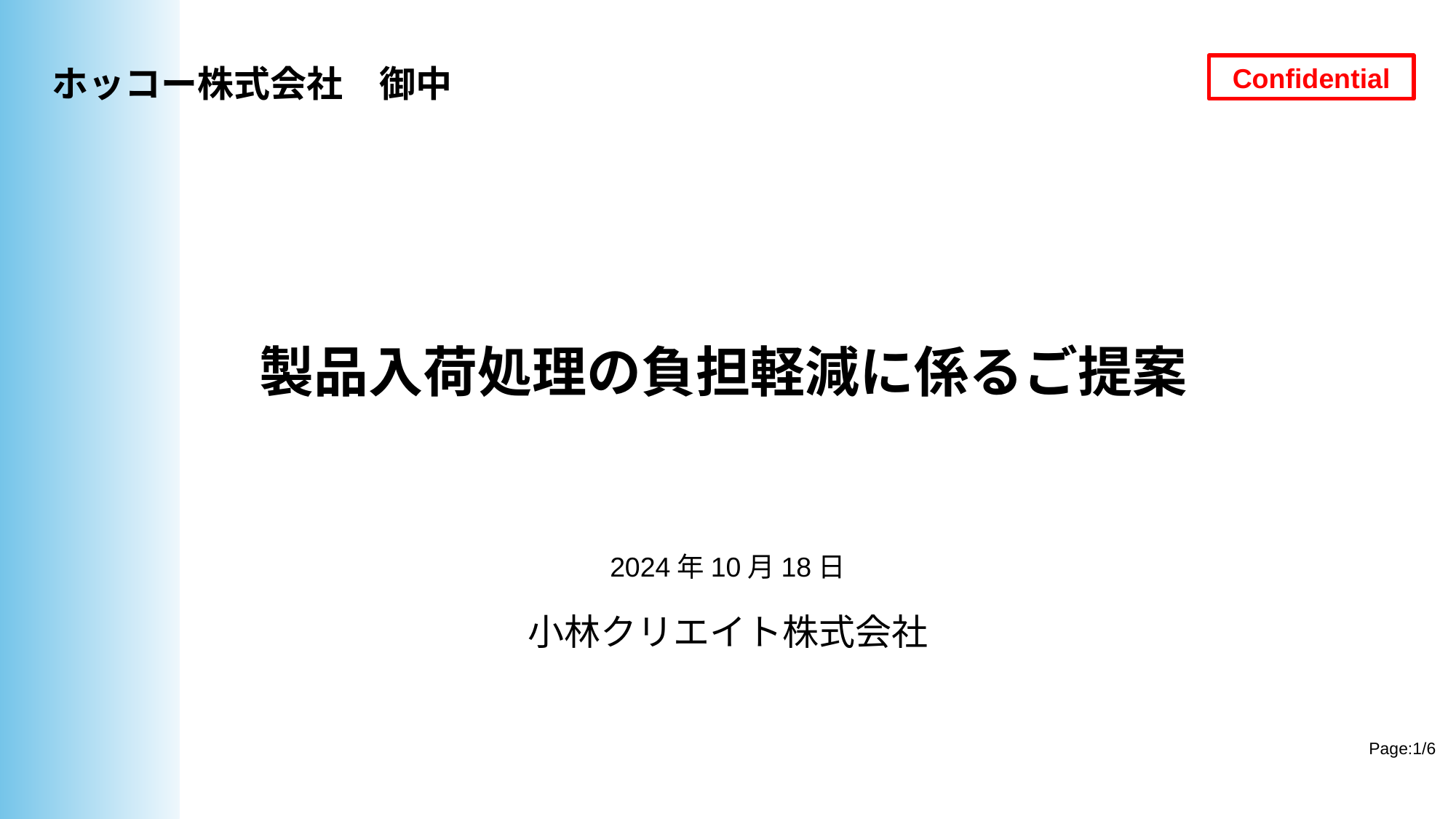

ホッコー株式会社　御中
Confidential
製品入荷処理の負担軽減に係るご提案
2024年10月18日
小林クリエイト株式会社
Page:1/6